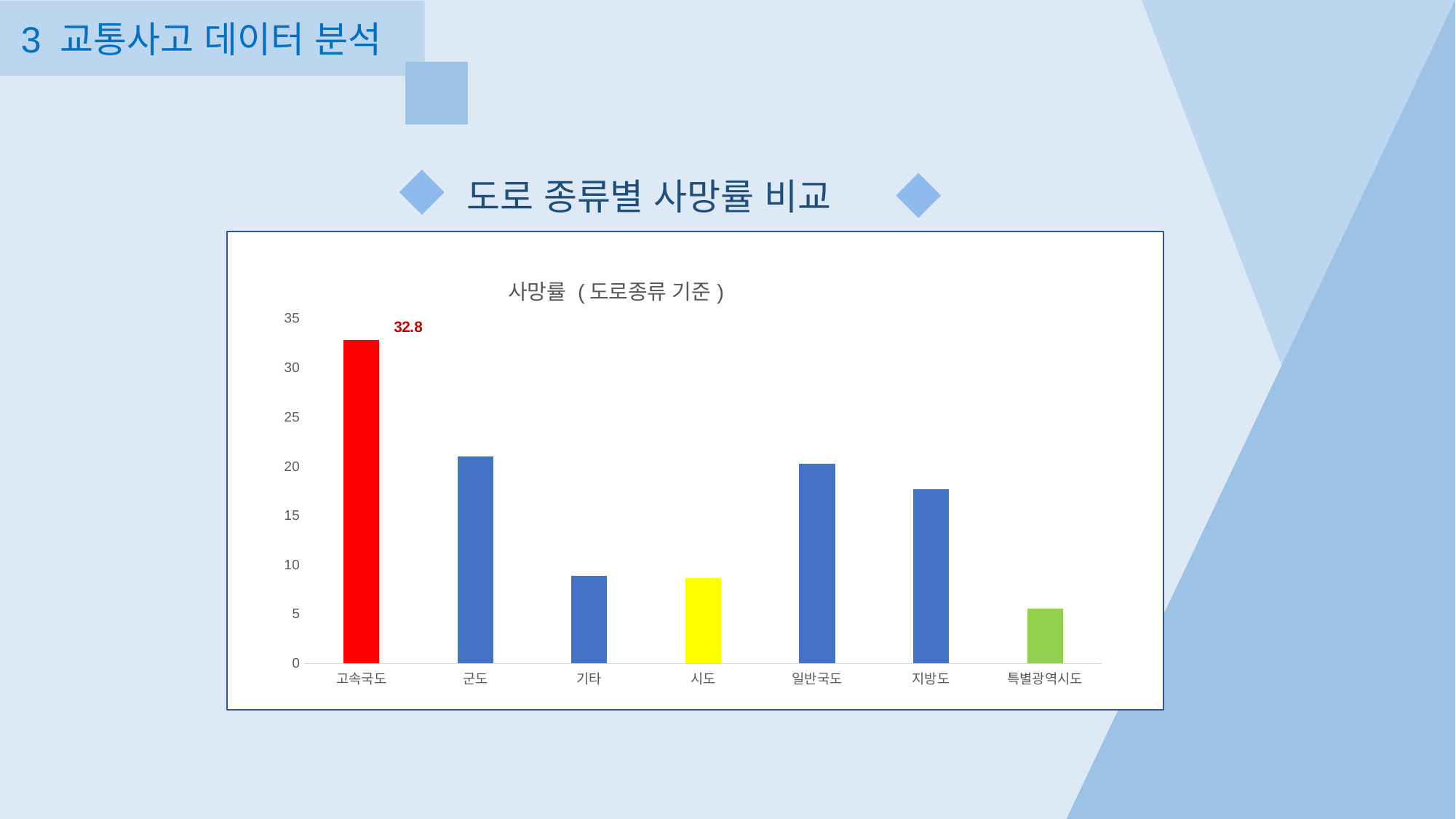

3 교통사고 데이터 분석

도로 종류별 사망률 비교

### Chart: 사망률 (도로종류 기준)

| Category |  |
|---|---|
| 고속국도 | 32.8 |
| 군도 | 21.0 |
| 기타 | 8.9 |
| 시도 | 8.7 |
| 일반국도 | 20.299999999999997 |
| 지방도 | 17.7 |
| 특별광역시도 | 5.6 |